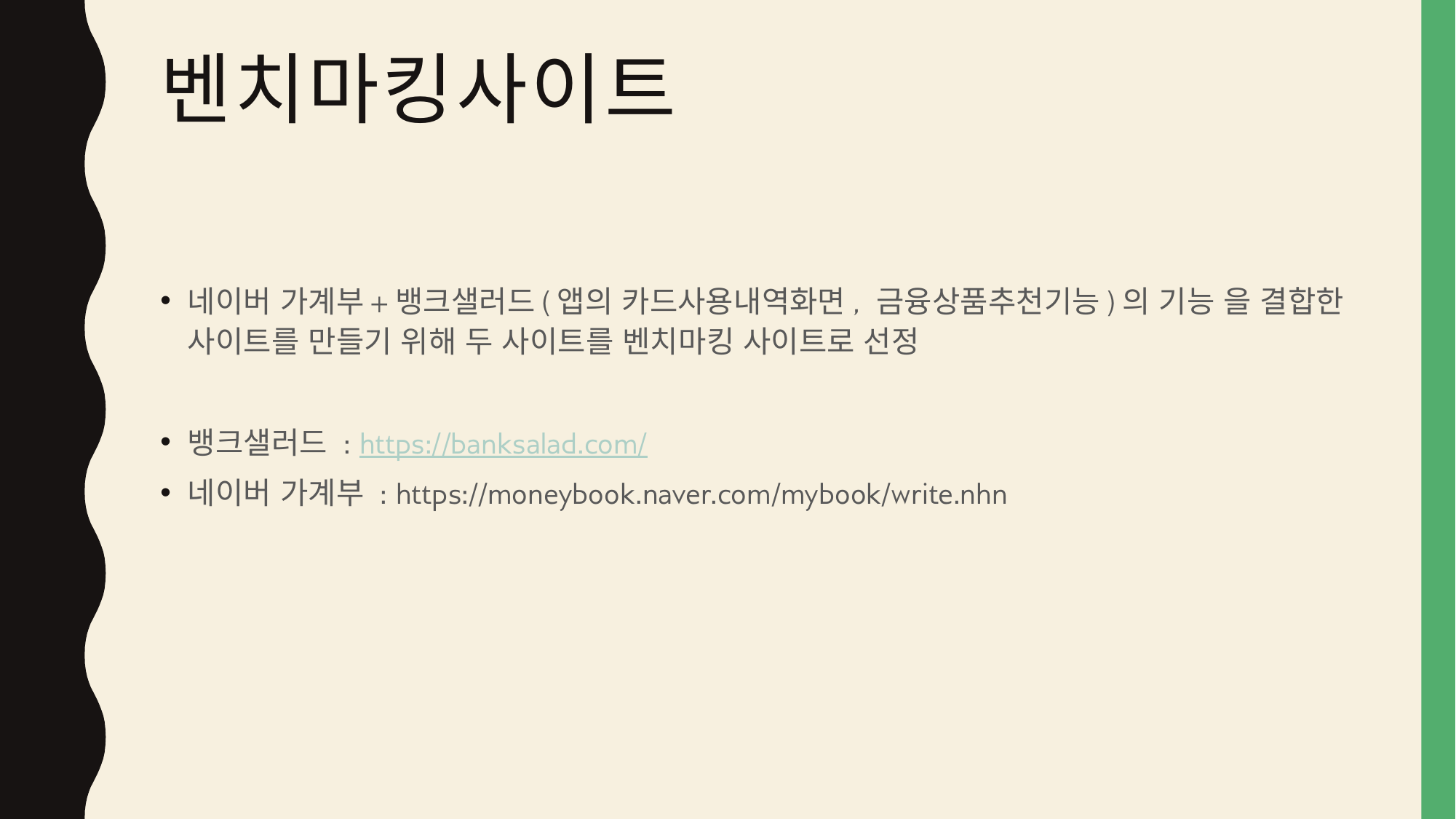

# 벤치마킹사이트
네이버 가계부+뱅크샐러드(앱의 카드사용내역화면, 금융상품추천기능)의 기능 을 결합한 사이트를 만들기 위해 두 사이트를 벤치마킹 사이트로 선정

뱅크샐러드 : https://banksalad.com/
네이버 가계부 : https://moneybook.naver.com/mybook/write.nhn